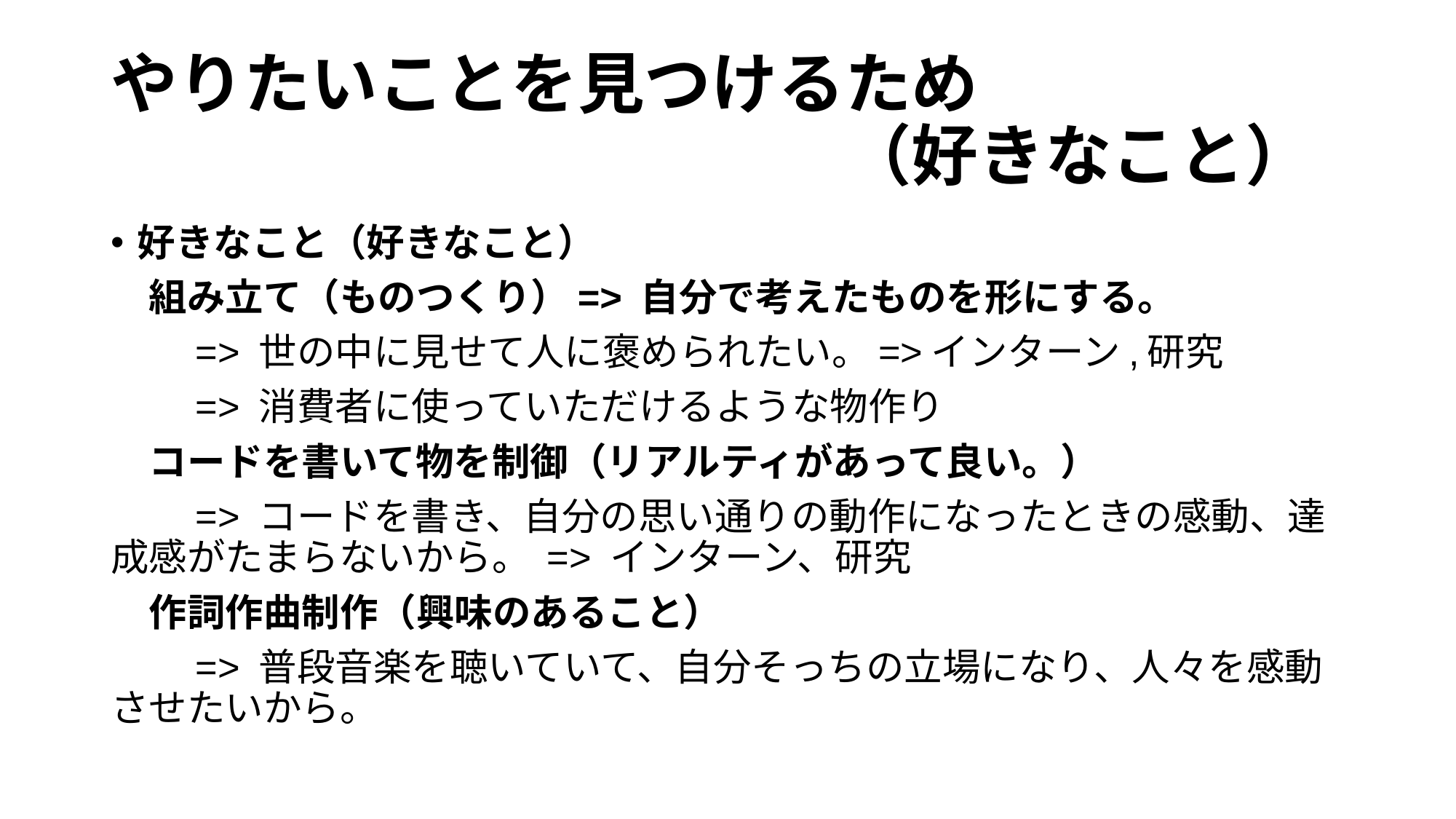

# やりたいことを見つけるため 　　　　　　　　　　　（好きなこと）
好きなこと（好きなこと）
　組み立て（ものつくり）=> 自分で考えたものを形にする。
　　=> 世の中に見せて人に褒められたい。=>インターン,研究
　　=> 消費者に使っていただけるような物作り
　コードを書いて物を制御（リアルティがあって良い。）
　　=> コードを書き、自分の思い通りの動作になったときの感動、達成感がたまらないから。 => インターン、研究
　作詞作曲制作（興味のあること）
　　=> 普段音楽を聴いていて、自分そっちの立場になり、人々を感動させたいから。